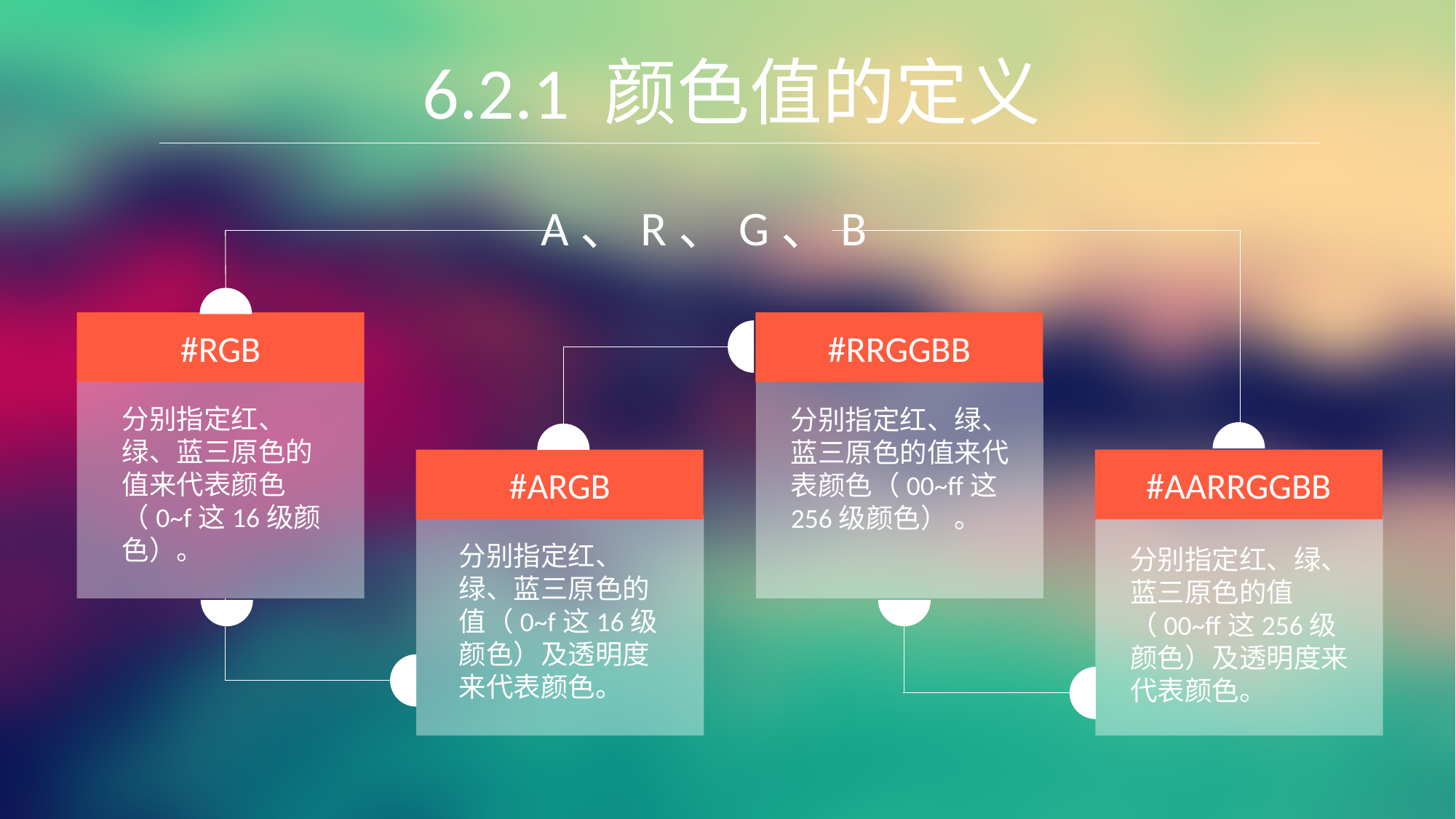

6.2.1 颜色值的定义
A、R、G、B

#RGB

#RRGGBB

分别指定红、绿、蓝三原色的值来代表颜色（0~f这16级颜色）。
分别指定红、绿、蓝三原色的值来代表颜色（00~ff这256级颜色） 。

#ARGB

#AARRGGBB

分别指定红、绿、蓝三原色的值（0~f这16级颜色）及透明度来代表颜色。
分别指定红、绿、蓝三原色的值（00~ff这256级颜色）及透明度来代表颜色。